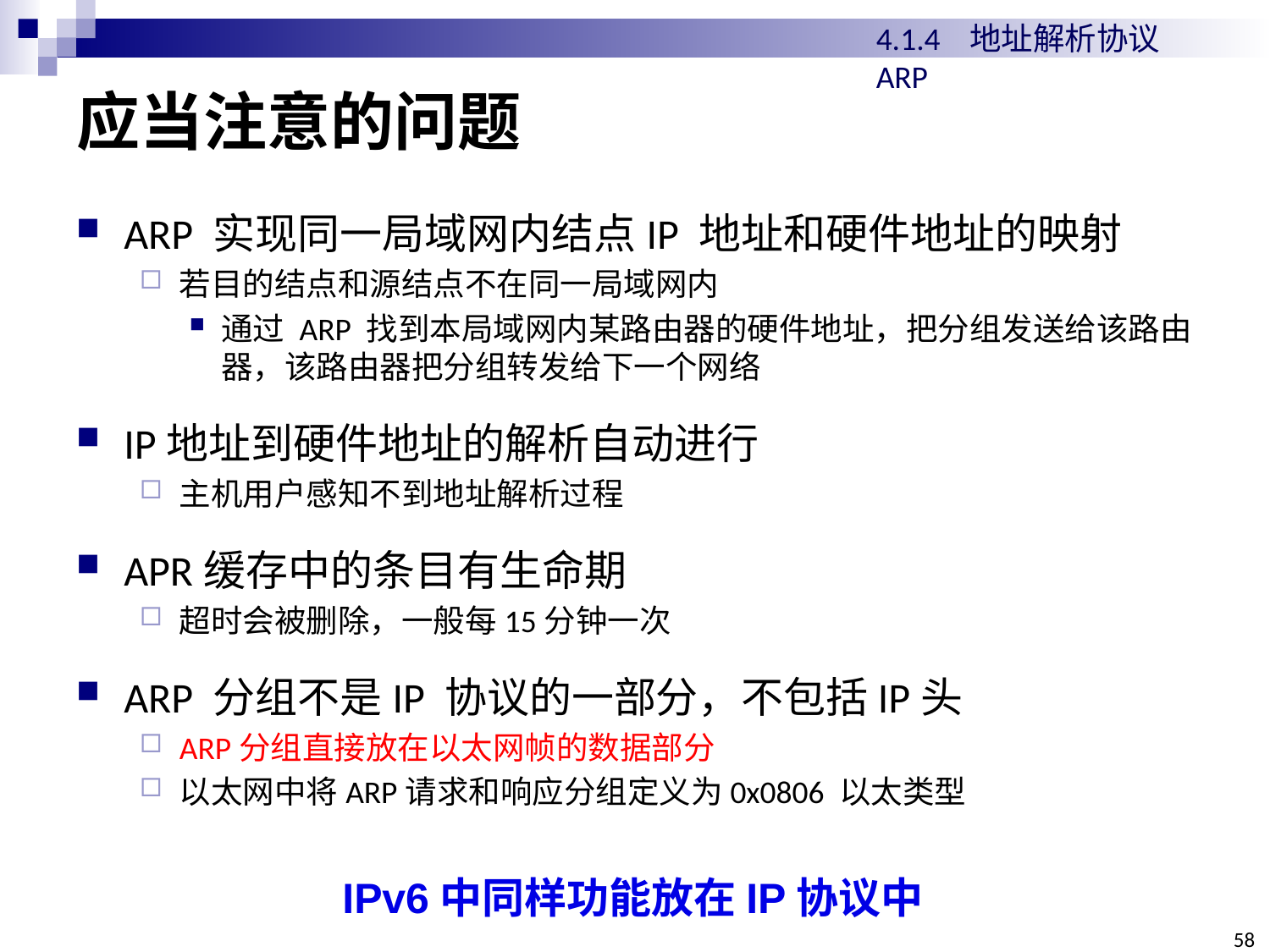

4.1.4   地址解析协议ARP
# 应当注意的问题
ARP 实现同一局域网内结点IP 地址和硬件地址的映射
若目的结点和源结点不在同一局域网内
通过 ARP 找到本局域网内某路由器的硬件地址，把分组发送给该路由器，该路由器把分组转发给下一个网络
IP地址到硬件地址的解析自动进行
主机用户感知不到地址解析过程
APR缓存中的条目有生命期
超时会被删除，一般每15分钟一次
ARP 分组不是IP 协议的一部分，不包括IP头
ARP分组直接放在以太网帧的数据部分
以太网中将ARP请求和响应分组定义为0x0806 以太类型
IPv6中同样功能放在IP协议中
58